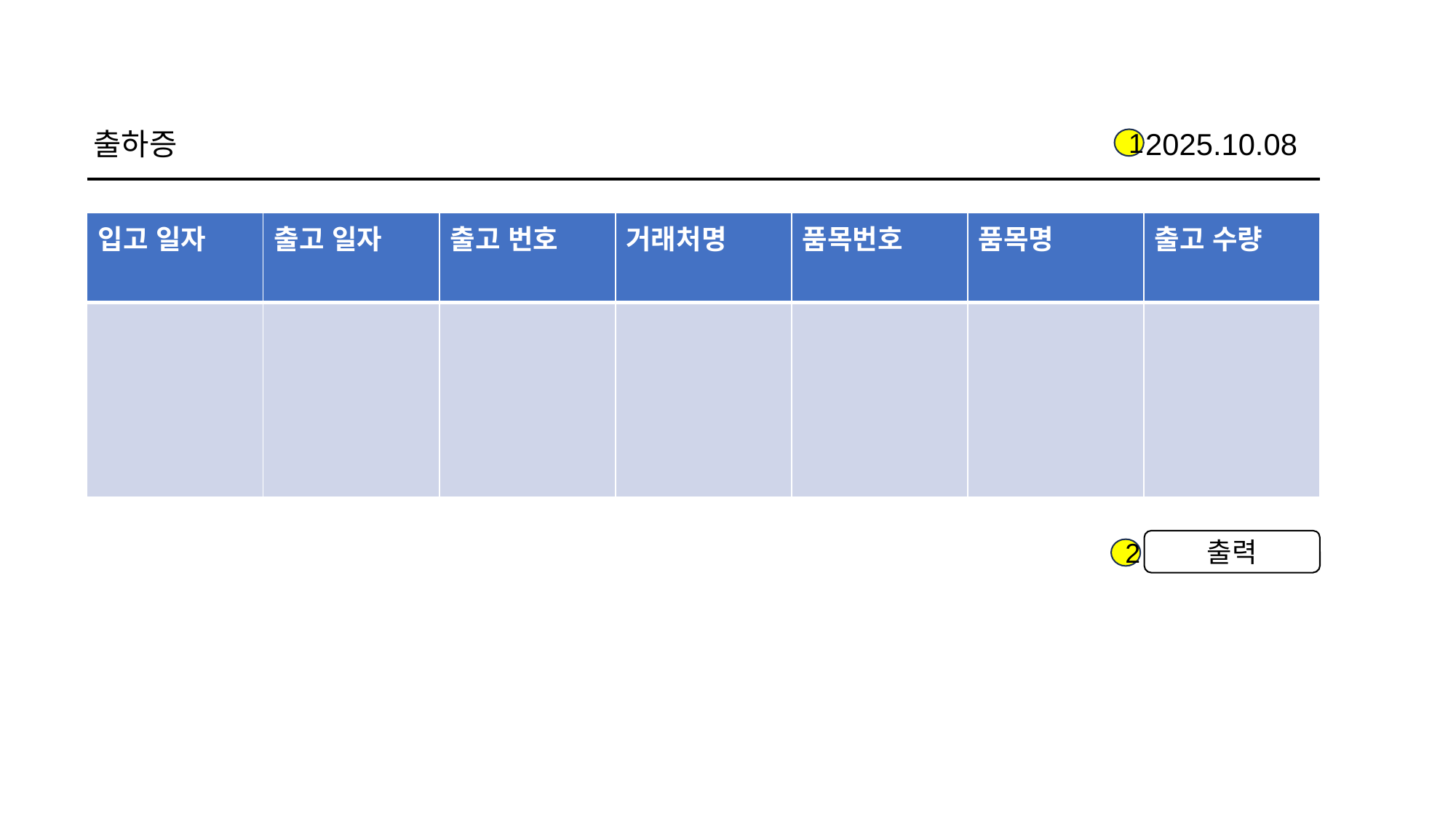

2025.10.08
출하증
1
| 입고 일자 | 출고 일자 | 출고 번호 | 거래처명 | 품목번호 | 품목명 | 출고 수량 |
| --- | --- | --- | --- | --- | --- | --- |
|  |  |  |  |  |  |  |
출력
2